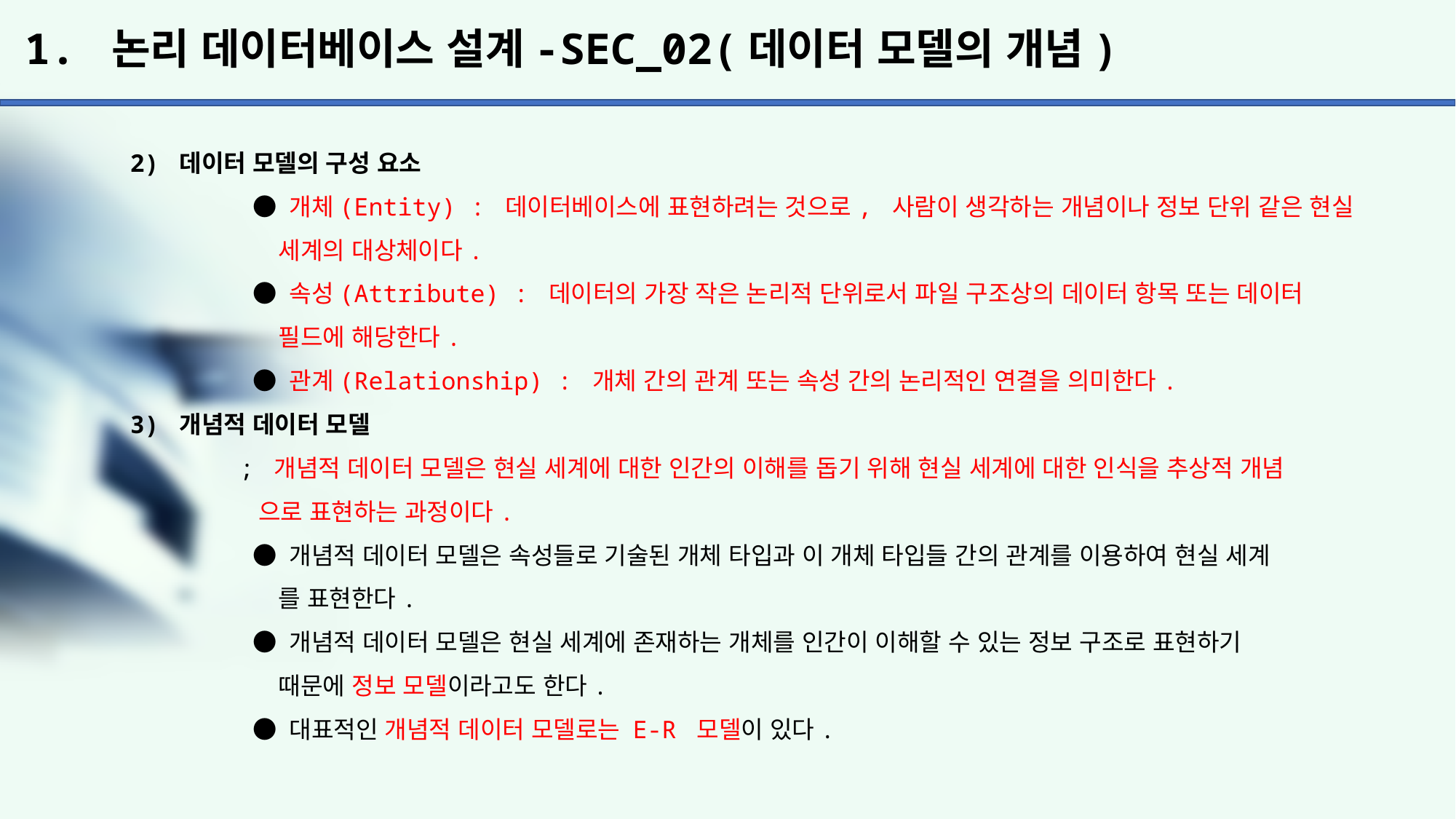

# 1. 논리 데이터베이스 설계-SEC_02(데이터 모델의 개념)
2) 데이터 모델의 구성 요소
	  ● 개체(Entity) : 데이터베이스에 표현하려는 것으로, 사람이 생각하는 개념이나 정보 단위 같은 현실
	     세계의 대상체이다.
	  ● 속성(Attribute) : 데이터의 가장 작은 논리적 단위로서 파일 구조상의 데이터 항목 또는 데이터
	     필드에 해당한다.
	  ● 관계(Relationship) : 개체 간의 관계 또는 속성 간의 논리적인 연결을 의미한다.
3) 개념적 데이터 모델
	; 개념적 데이터 모델은 현실 세계에 대한 인간의 이해를 돕기 위해 현실 세계에 대한 인식을 추상적 개념
	  으로 표현하는 과정이다.
	  ● 개념적 데이터 모델은 속성들로 기술된 개체 타입과 이 개체 타입들 간의 관계를 이용하여 현실 세계
	     를 표현한다.
	  ● 개념적 데이터 모델은 현실 세계에 존재하는 개체를 인간이 이해할 수 있는 정보 구조로 표현하기
	     때문에 정보 모델이라고도 한다.
	  ● 대표적인 개념적 데이터 모델로는 E-R 모델이 있다.